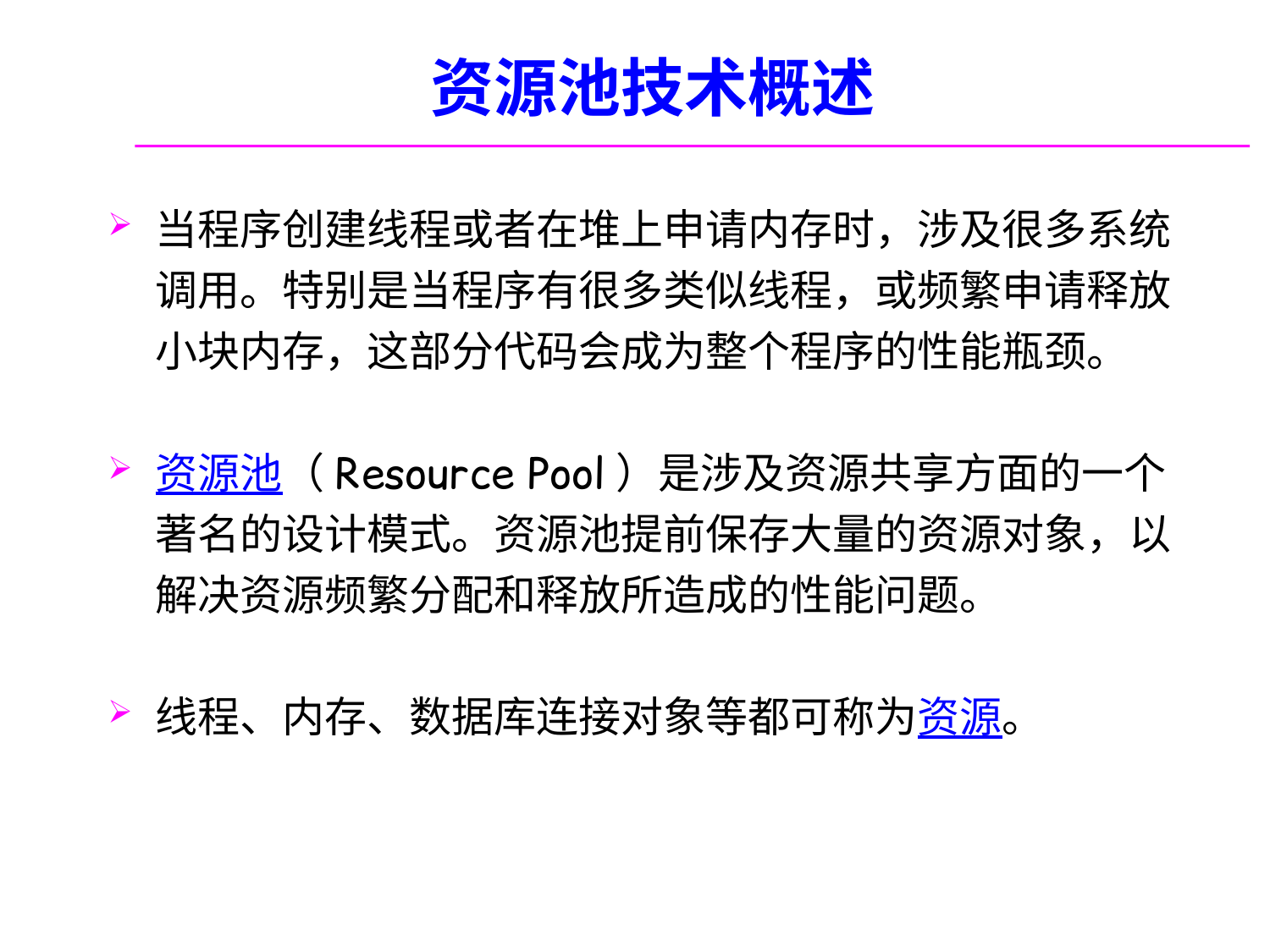

# 资源池技术概述
当程序创建线程或者在堆上申请内存时，涉及很多系统调用。特别是当程序有很多类似线程，或频繁申请释放小块内存，这部分代码会成为整个程序的性能瓶颈。

资源池（Resource Pool）是涉及资源共享方面的一个著名的设计模式。资源池提前保存大量的资源对象，以解决资源频繁分配和释放所造成的性能问题。

线程、内存、数据库连接对象等都可称为资源。
4